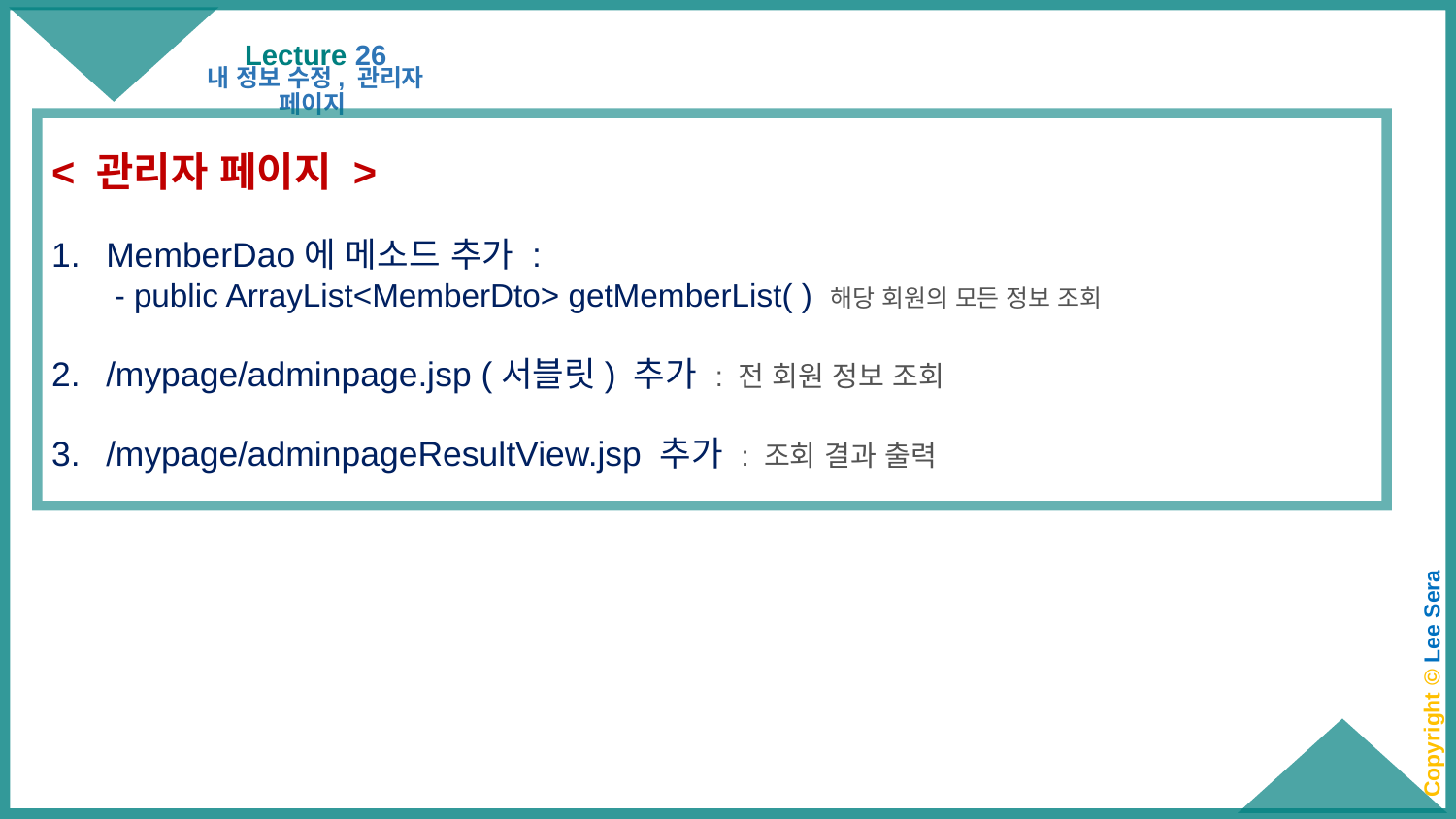

# Lecture 26
내 정보 수정, 관리자 페이지
< 관리자 페이지 >

MemberDao에 메소드 추가 :
       - public ArrayList<MemberDto> getMemberList( ) 해당 회원의 모든 정보 조회

/mypage/adminpage.jsp (서블릿) 추가 : 전 회원 정보 조회

/mypage/adminpageResultView.jsp 추가 : 조회 결과 출력
Copyright © Lee Sera